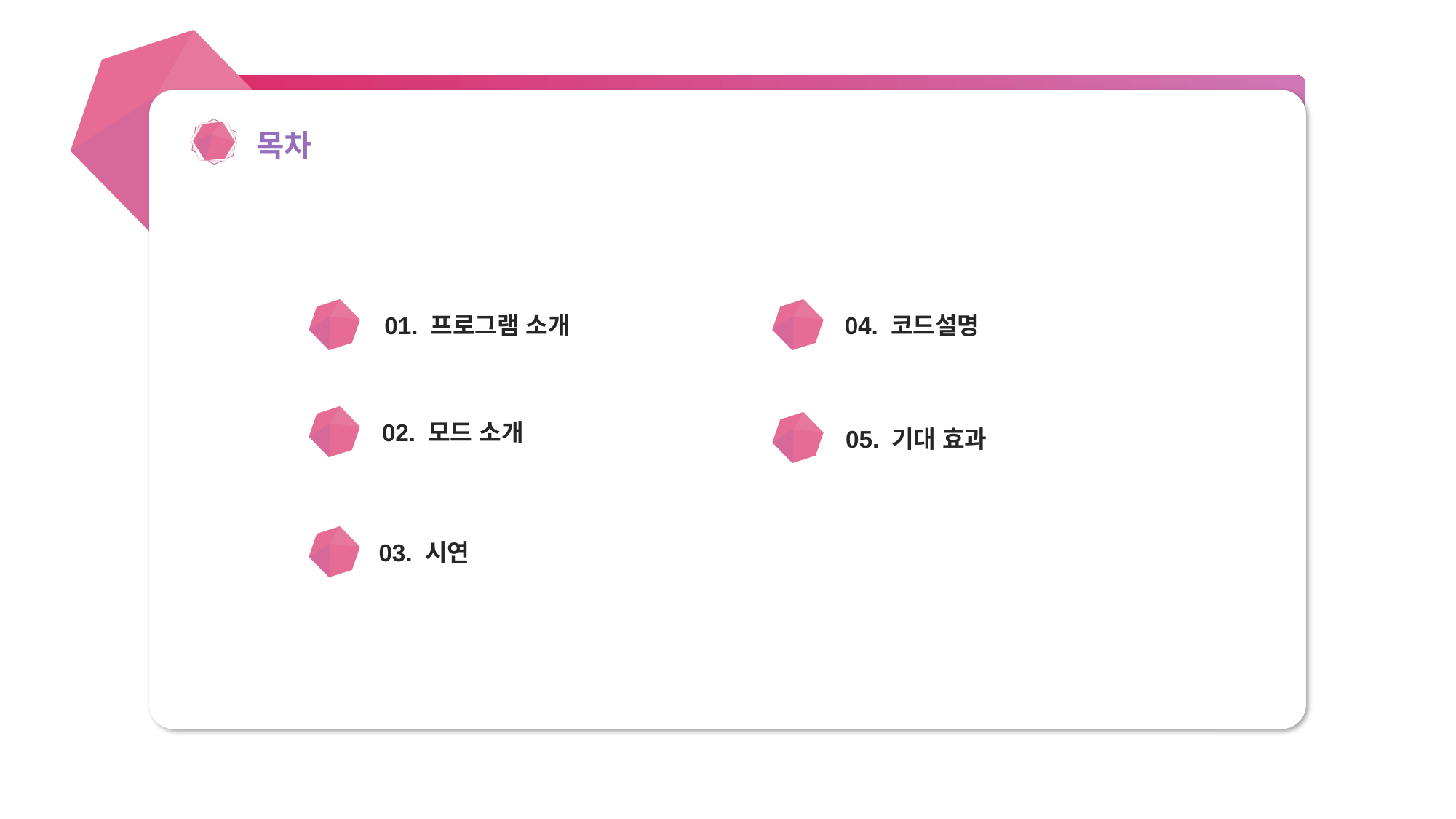

목차

01. 프로그램 소개
04. 코드설명

02. 모드 소개

05. 기대 효과

03. 시연